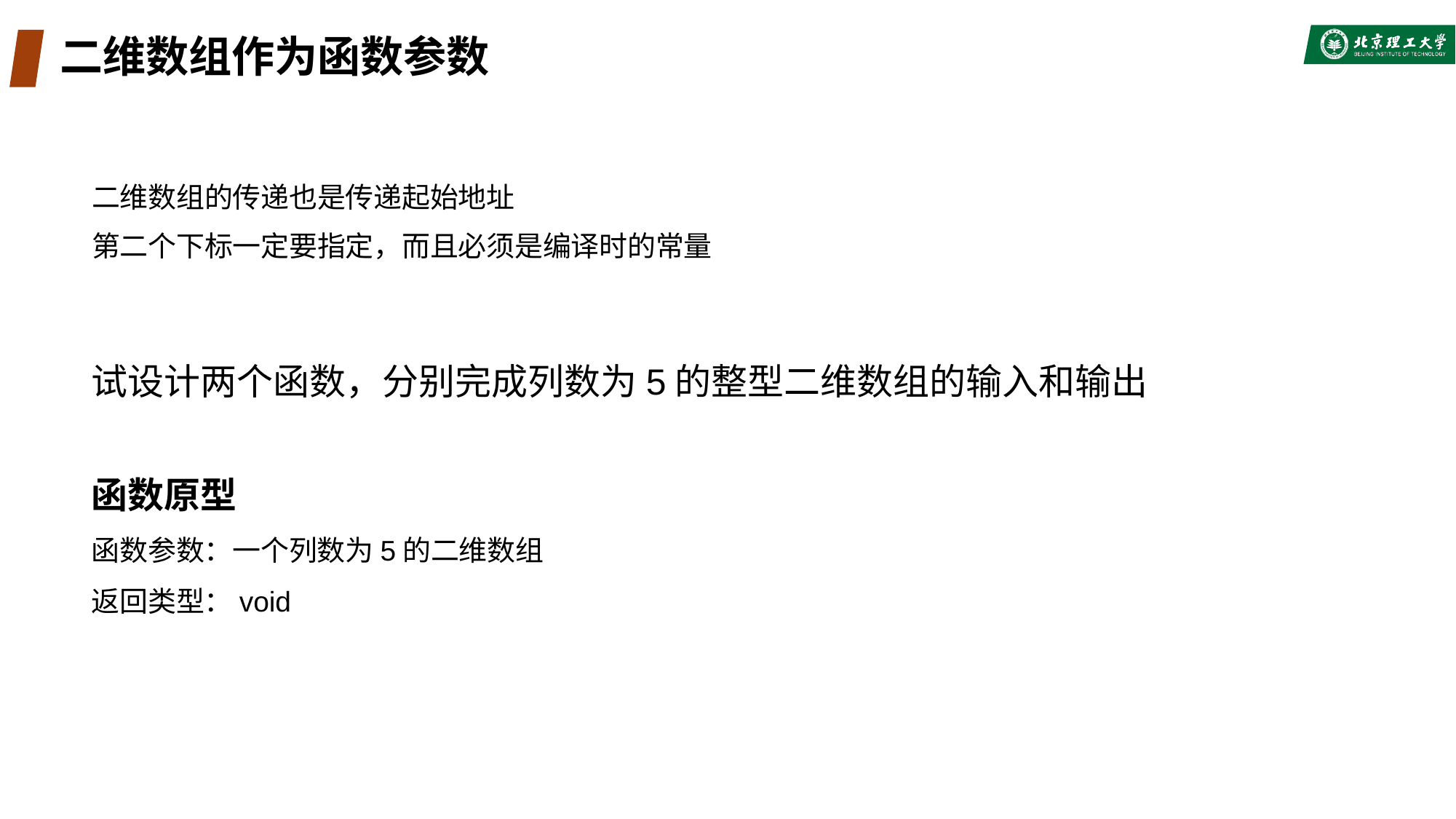

# 二维数组作为函数参数
二维数组的传递也是传递起始地址
第二个下标一定要指定，而且必须是编译时的常量
试设计两个函数，分别完成列数为5的整型二维数组的输入和输出
函数原型
函数参数：一个列数为5的二维数组
返回类型：void